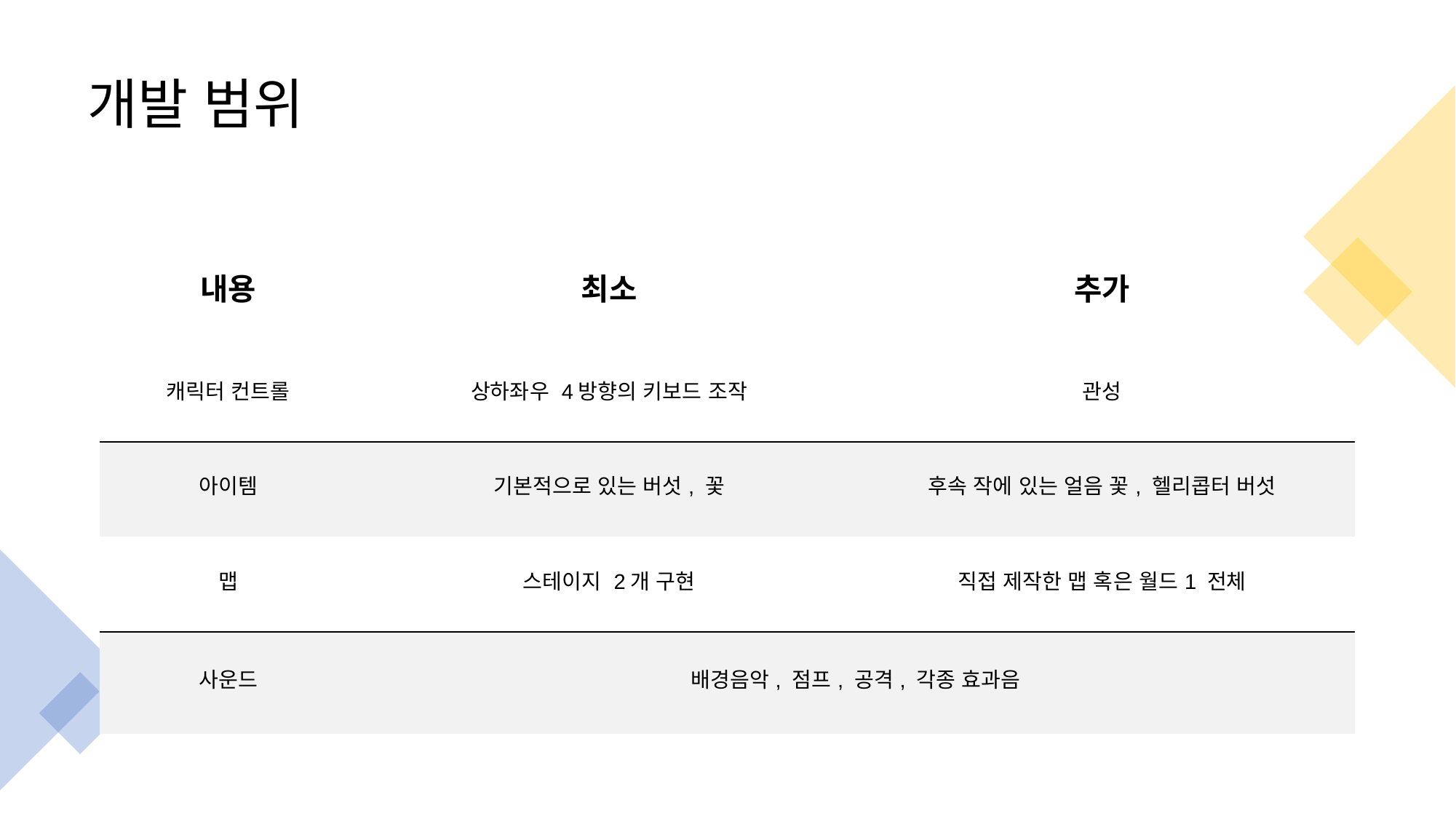

# 개발 범위

| 내용 | 최소 | 추가 |
| --- | --- | --- |
| 캐릭터 컨트롤 | 상하좌우 4방향의 키보드 조작 | 관성 |
| 아이템 | 기본적으로 있는 버섯, 꽃 | 후속 작에 있는 얼음 꽃, 헬리콥터 버섯 |
| 맵 | 스테이지 2개 구현 | 직접 제작한 맵 혹은 월드1 전체 |
| 사운드 | 배경음악, 점프, 공격, 각종 효과음 |  |